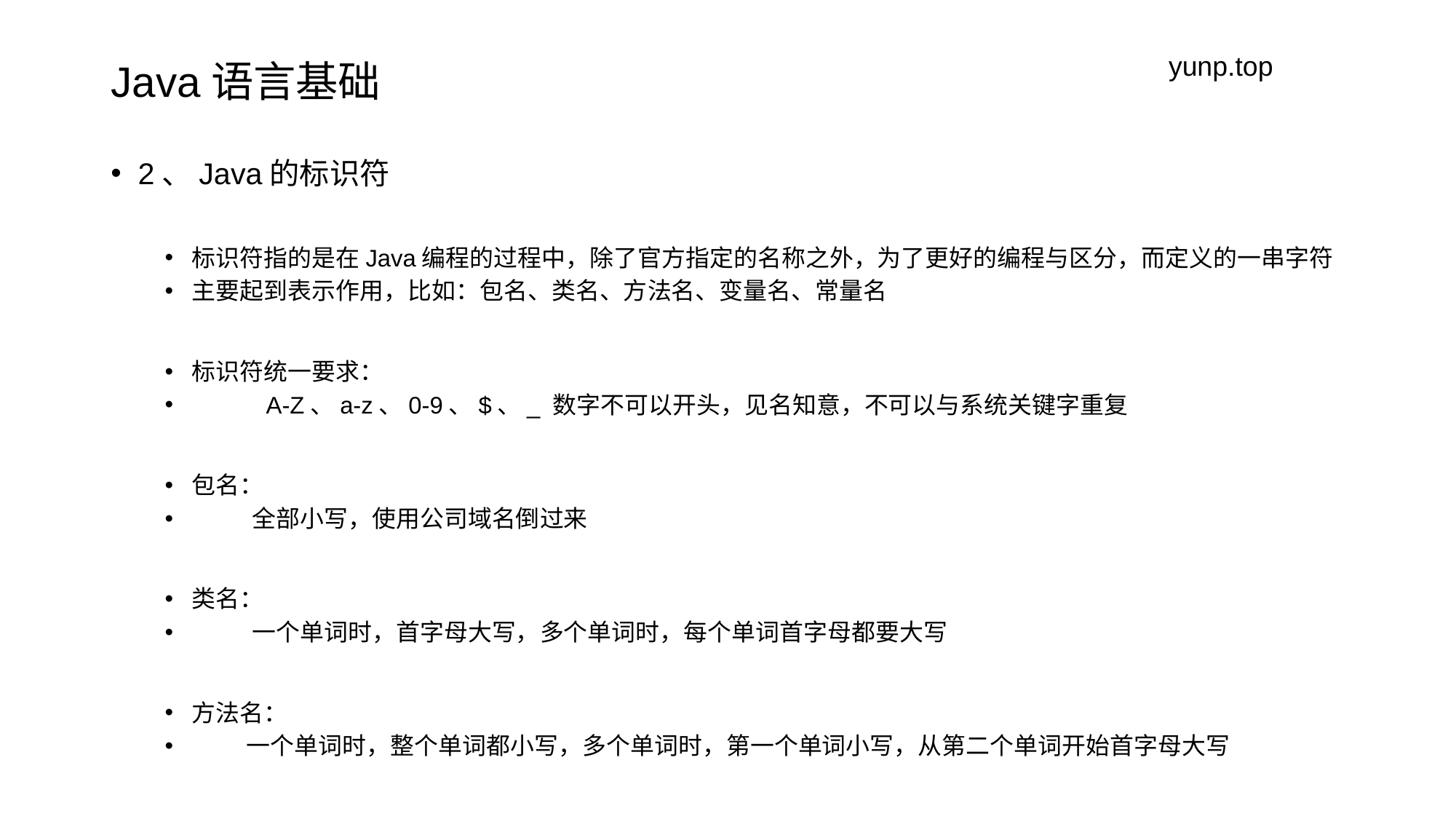

# Java语言基础
yunp.top
2、Java的标识符

标识符指的是在Java编程的过程中，除了官方指定的名称之外，为了更好的编程与区分，而定义的一串字符
主要起到表示作用，比如：包名、类名、方法名、变量名、常量名

标识符统一要求：
           A-Z、a-z、0-9、$、_ 数字不可以开头，见名知意，不可以与系统关键字重复

包名：
          全部小写，使用公司域名倒过来

类名：
          一个单词时，首字母大写，多个单词时，每个单词首字母都要大写

方法名：
         一个单词时，整个单词都小写，多个单词时，第一个单词小写，从第二个单词开始首字母大写